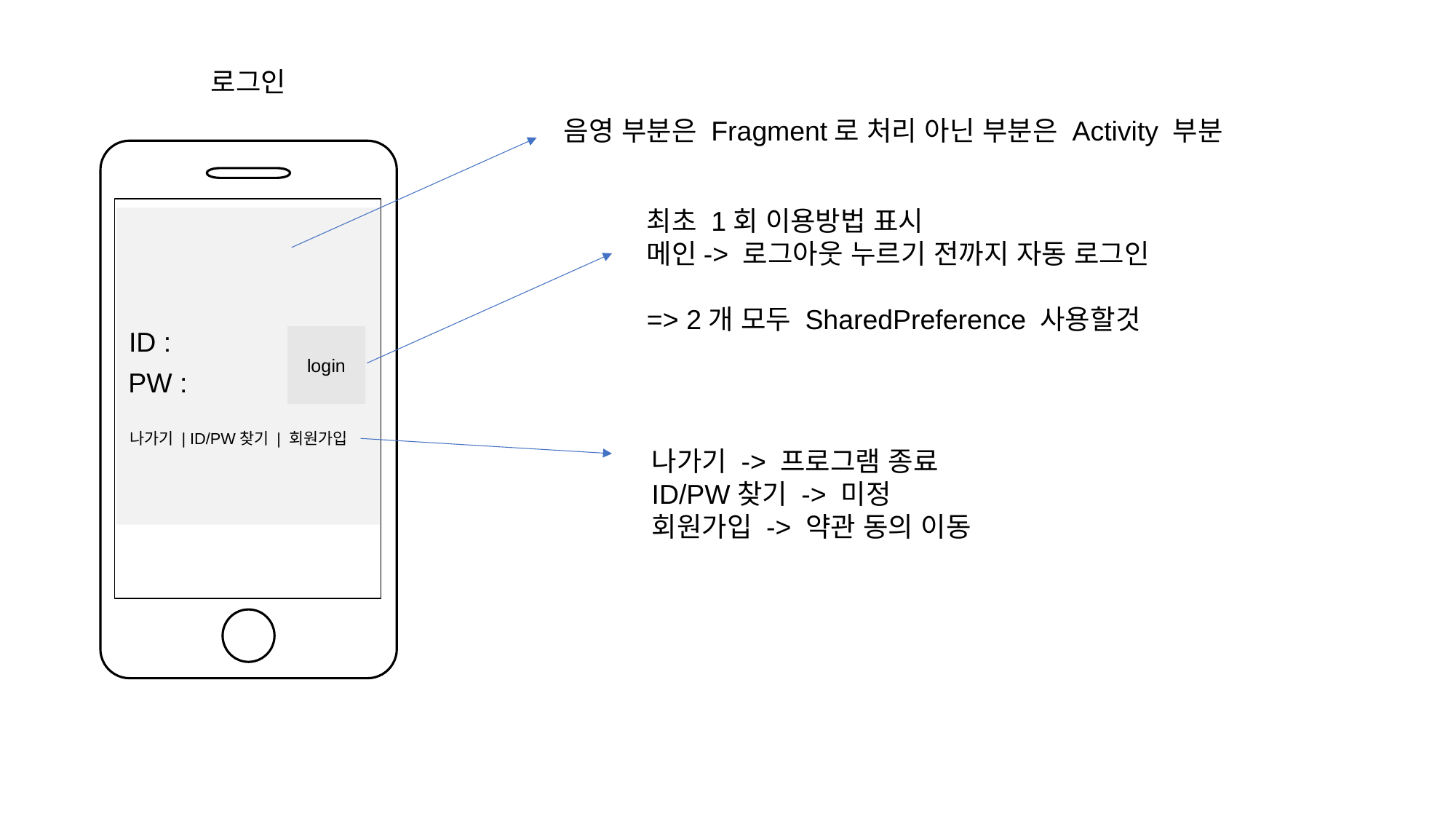

로그인
음영 부분은 Fragment로 처리 아닌 부분은 Activity 부분

최초 1회 이용방법 표시
메인-> 로그아웃 누르기 전까지 자동 로그인

=> 2개 모두 SharedPreference 사용할것

ID :
PW :
나가기 | ID/PW찾기 | 회원가입
login
나가기 -> 프로그램 종료
ID/PW찾기 -> 미정
회원가입 -> 약관 동의 이동